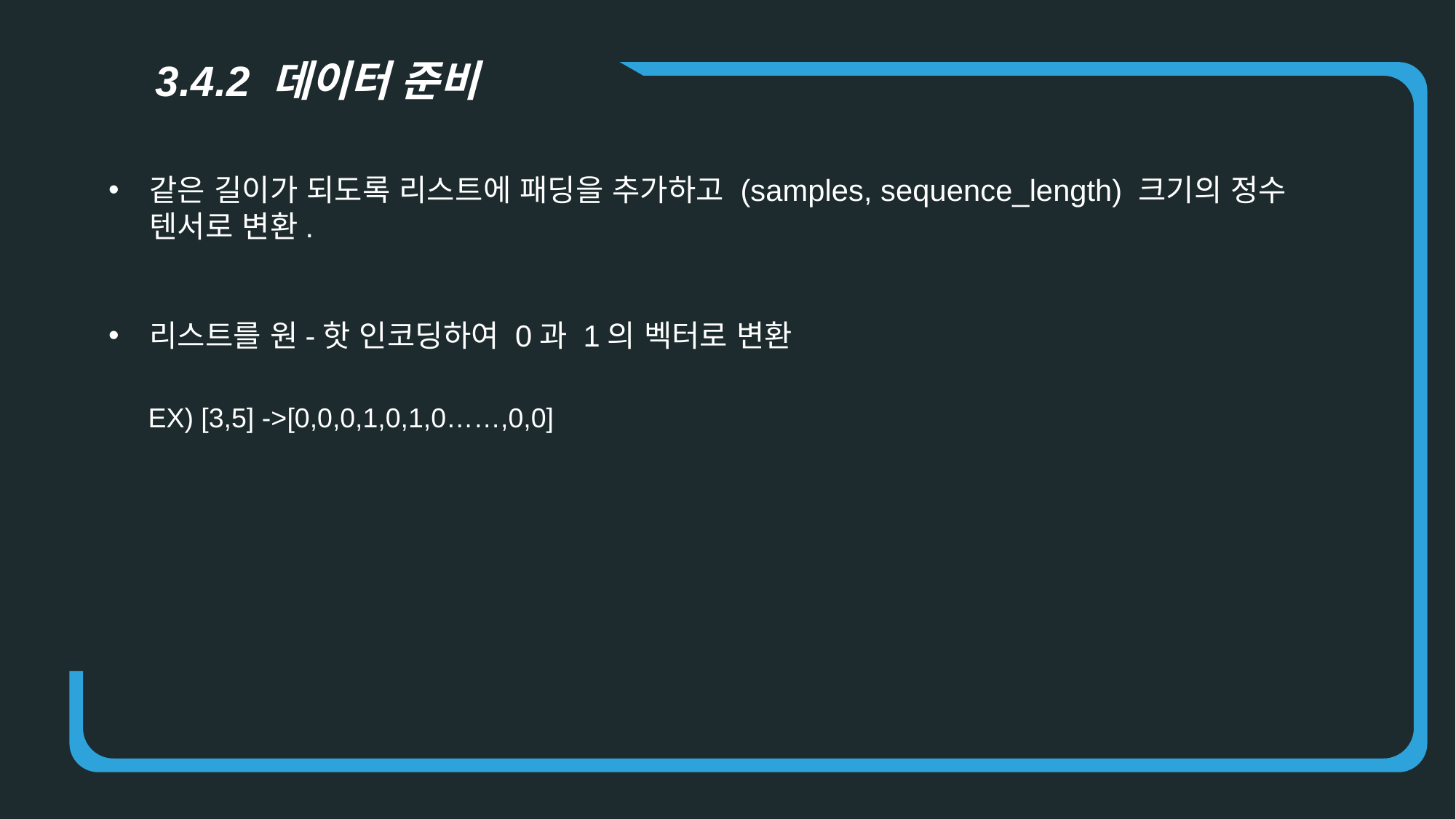

3.4.2 데이터 준비

같은 길이가 되도록 리스트에 패딩을 추가하고 (samples, sequence_length) 크기의 정수 텐서로 변환.

리스트를 원-핫 인코딩하여 0과 1의 벡터로 변환

EX) [3,5] ->[0,0,0,1,0,1,0……,0,0]